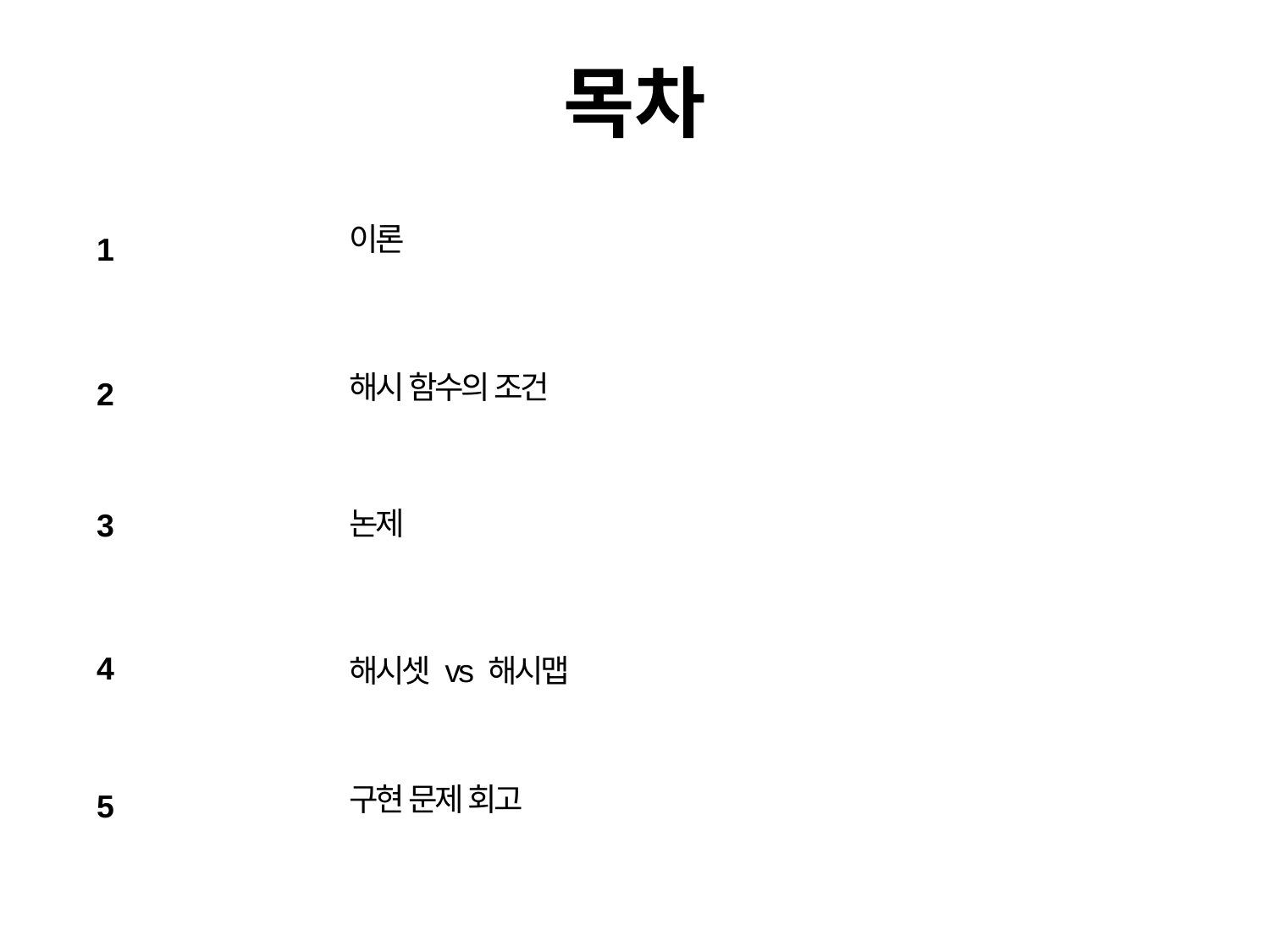

# 목차
이론

1
해시 함수의 조건

2
논제

3

4
해시셋 vs 해시맵

구현 문제 회고

5